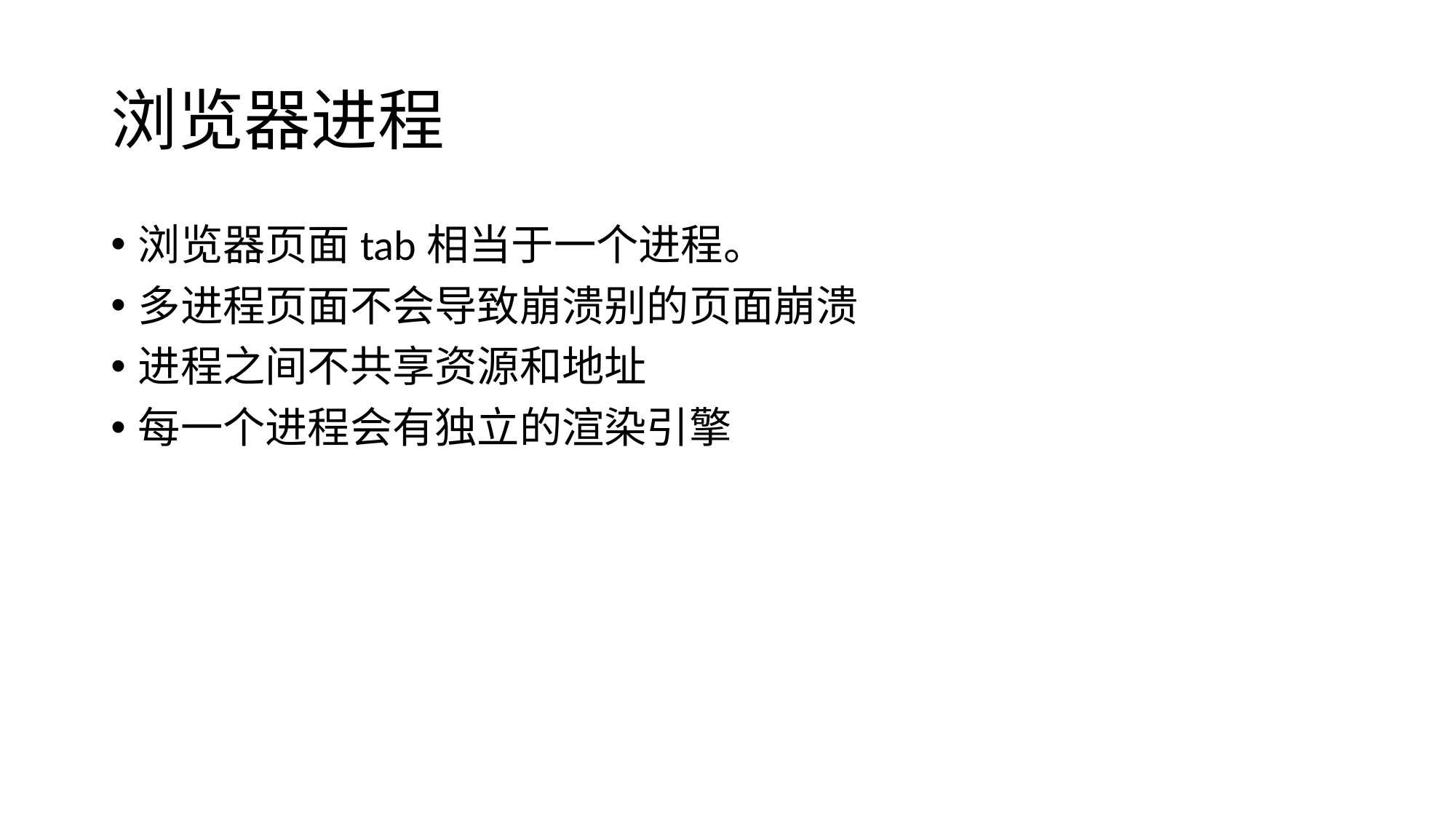

# 浏览器进程
浏览器页面tab相当于一个进程。
多进程页面不会导致崩溃别的页面崩溃
进程之间不共享资源和地址
每一个进程会有独立的渲染引擎